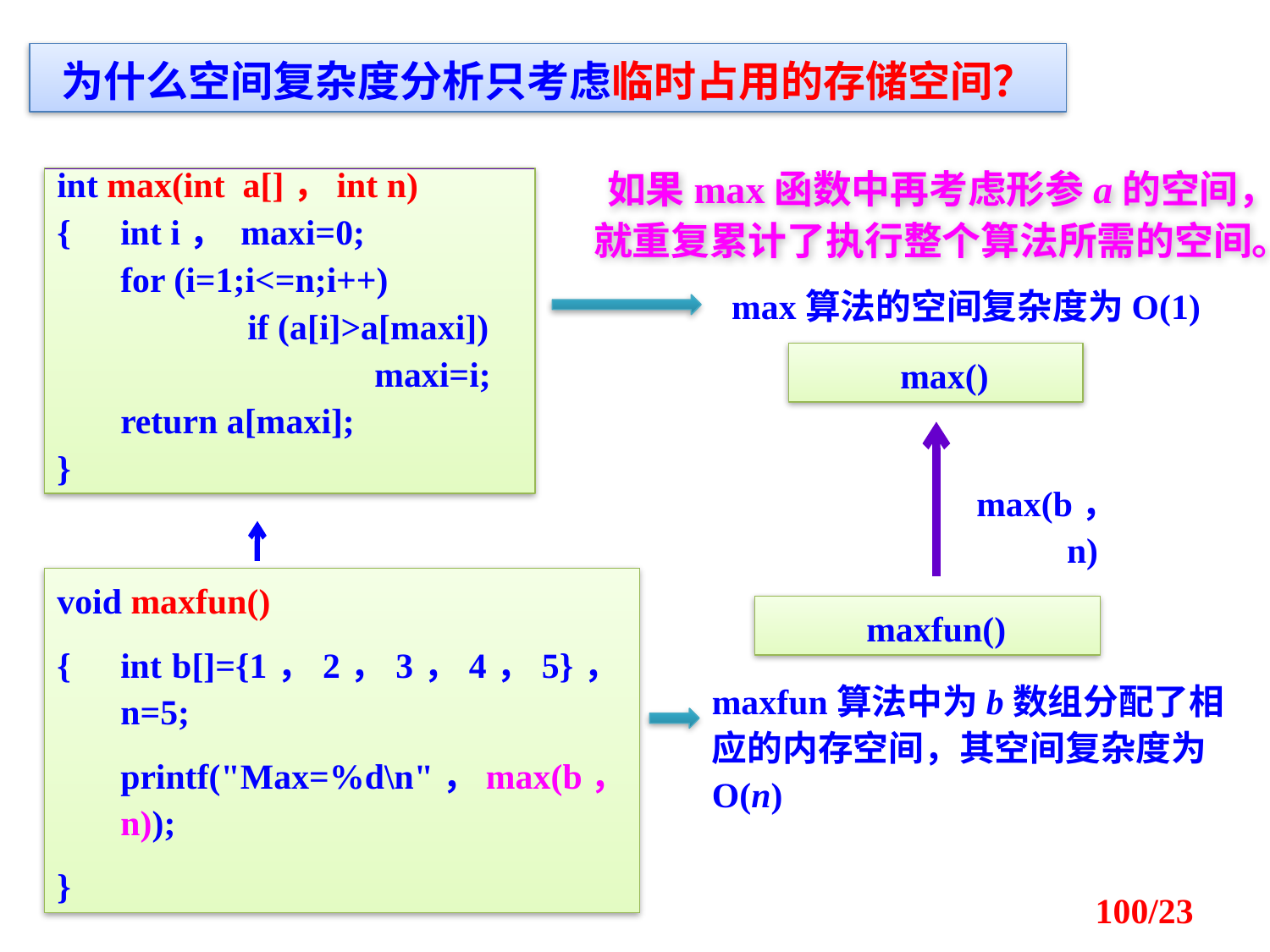

为什么空间复杂度分析只考虑临时占用的存储空间？
如果max函数中再考虑形参a的空间，就重复累计了执行整个算法所需的空间。
int max(int  a[]，int n)
{	int i， maxi=0;
	for (i=1;i<=n;i++)
		if (a[i]>a[maxi])
			maxi=i;
	return a[maxi];
}
    max()

max(b，n)
void maxfun()
{	int b[]={1，2，3，4，5}，n=5;
	printf("Max=%d\n"，max(b，n));
}
    maxfun()
max算法的空间复杂度为O(1)

maxfun算法中为b数组分配了相应的内存空间，其空间复杂度为O(n)

100/23